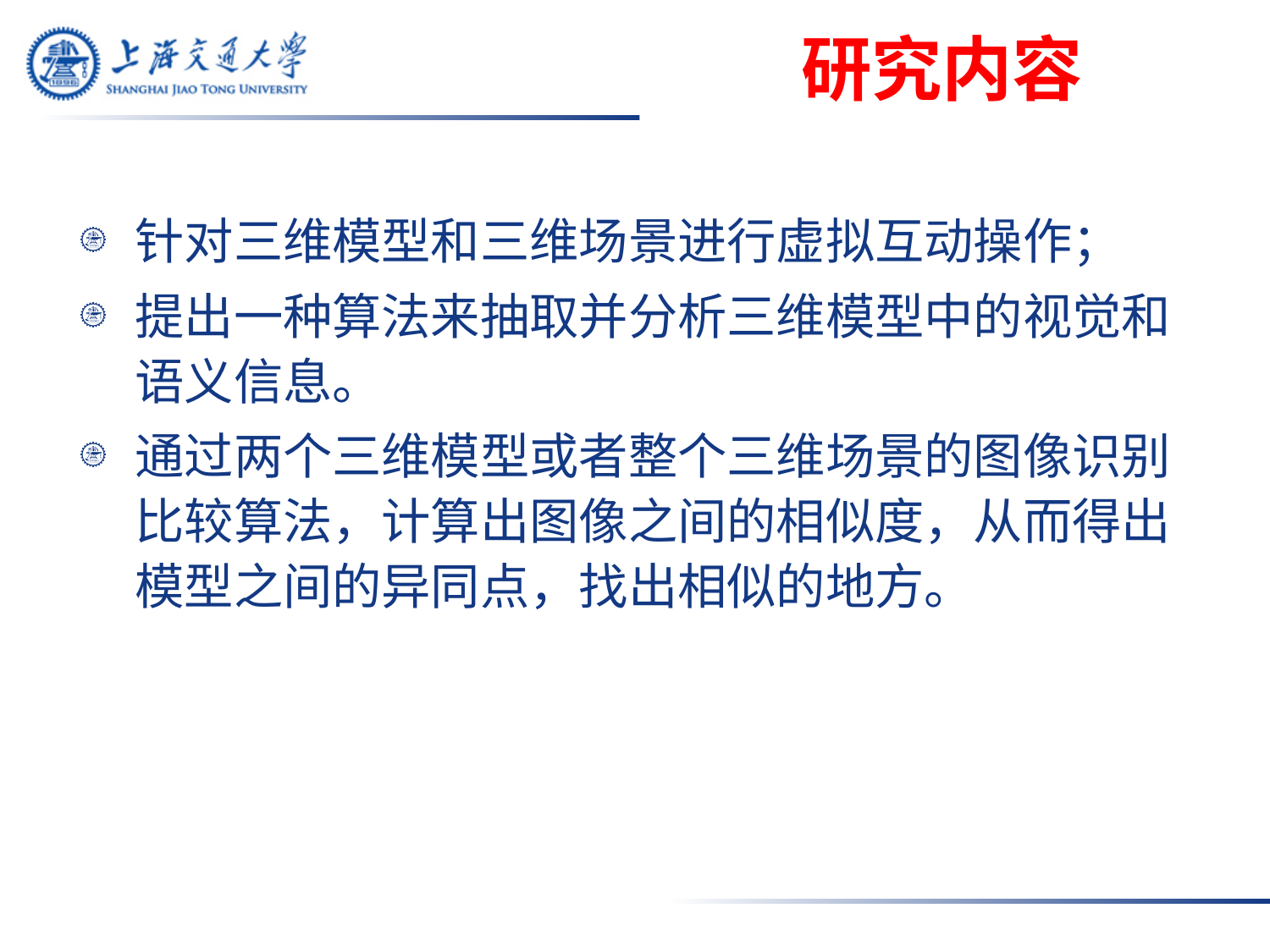

# 研究内容
针对三维模型和三维场景进行虚拟互动操作；
提出一种算法来抽取并分析三维模型中的视觉和语义信息。
通过两个三维模型或者整个三维场景的图像识别比较算法，计算出图像之间的相似度，从而得出模型之间的异同点，找出相似的地方。